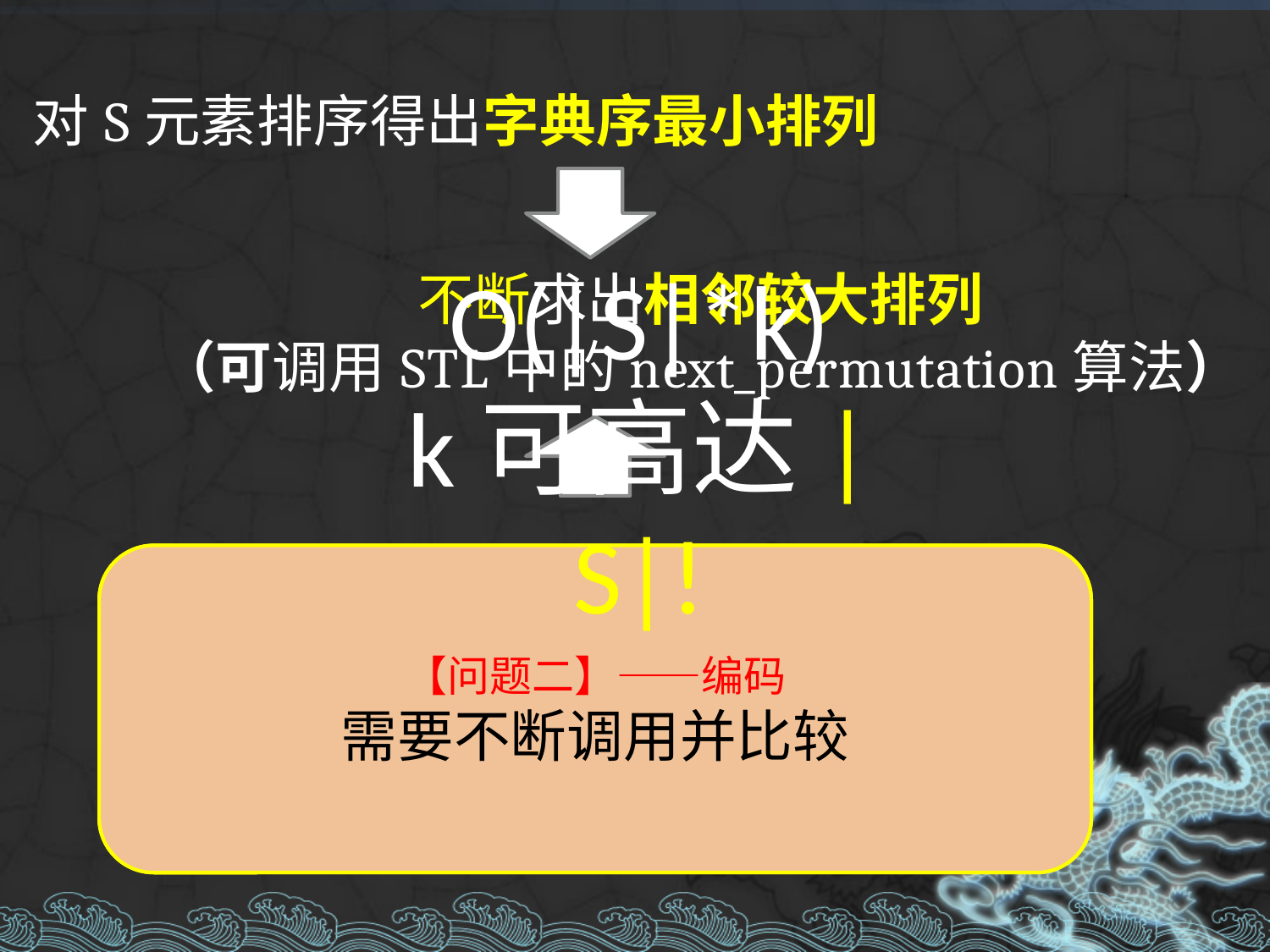

对S元素排序得出字典序最小排列

O(|S|*k)
k可高达|S|!
不断求出相邻较大排列
（可调用STL中的next_permutation算法）

【问题一】——译码
调用(k-1)次便可得到目标字符串
【问题二】——编码
需要不断调用并比较